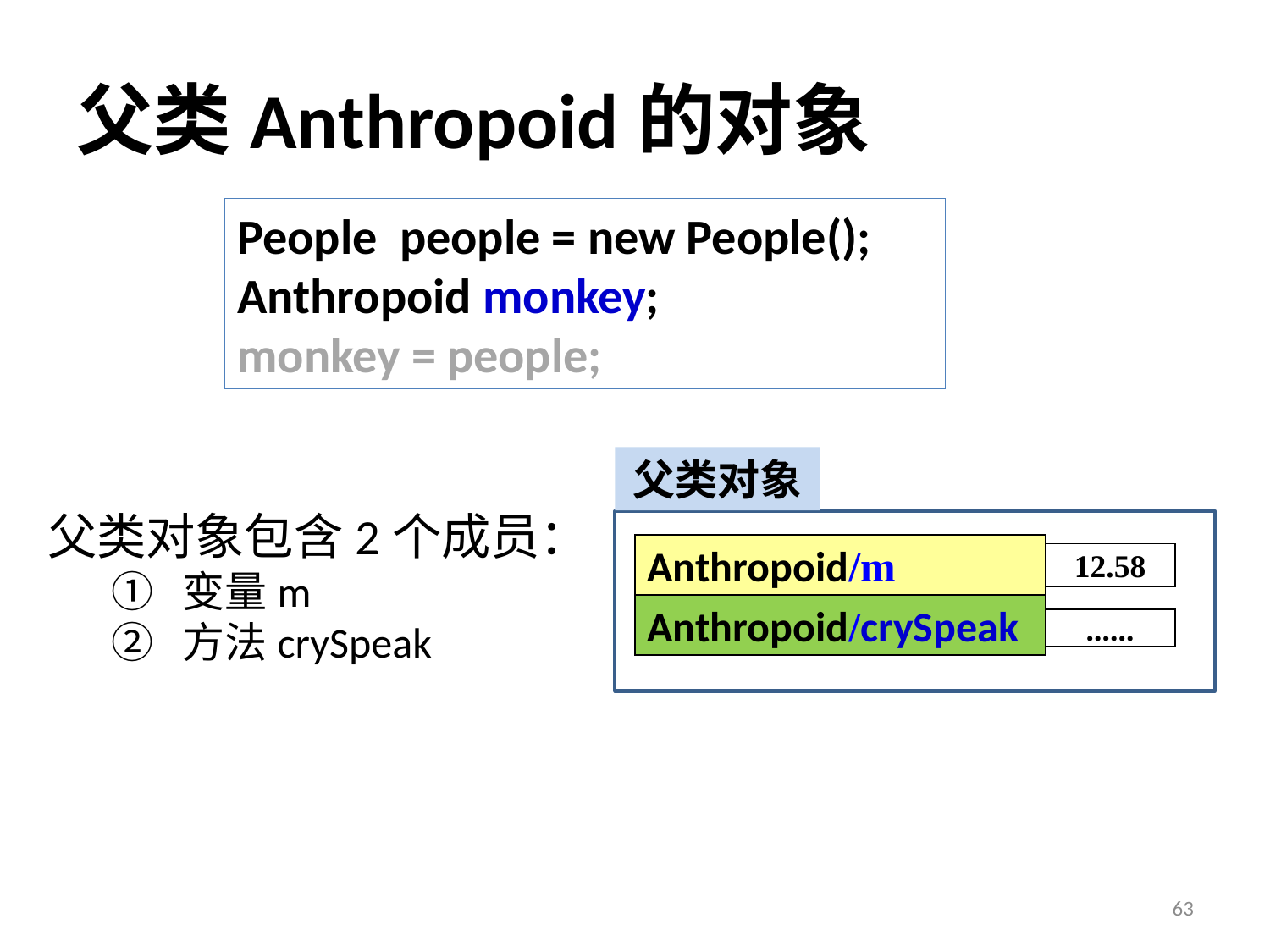

# 父类Anthropoid的对象
People  people = new People();
Anthropoid monkey;
monkey = people;
父类对象
父类对象包含2个成员：
变量m
方法crySpeak

Anthropoid/m
12.58
Anthropoid/crySpeak
......
63